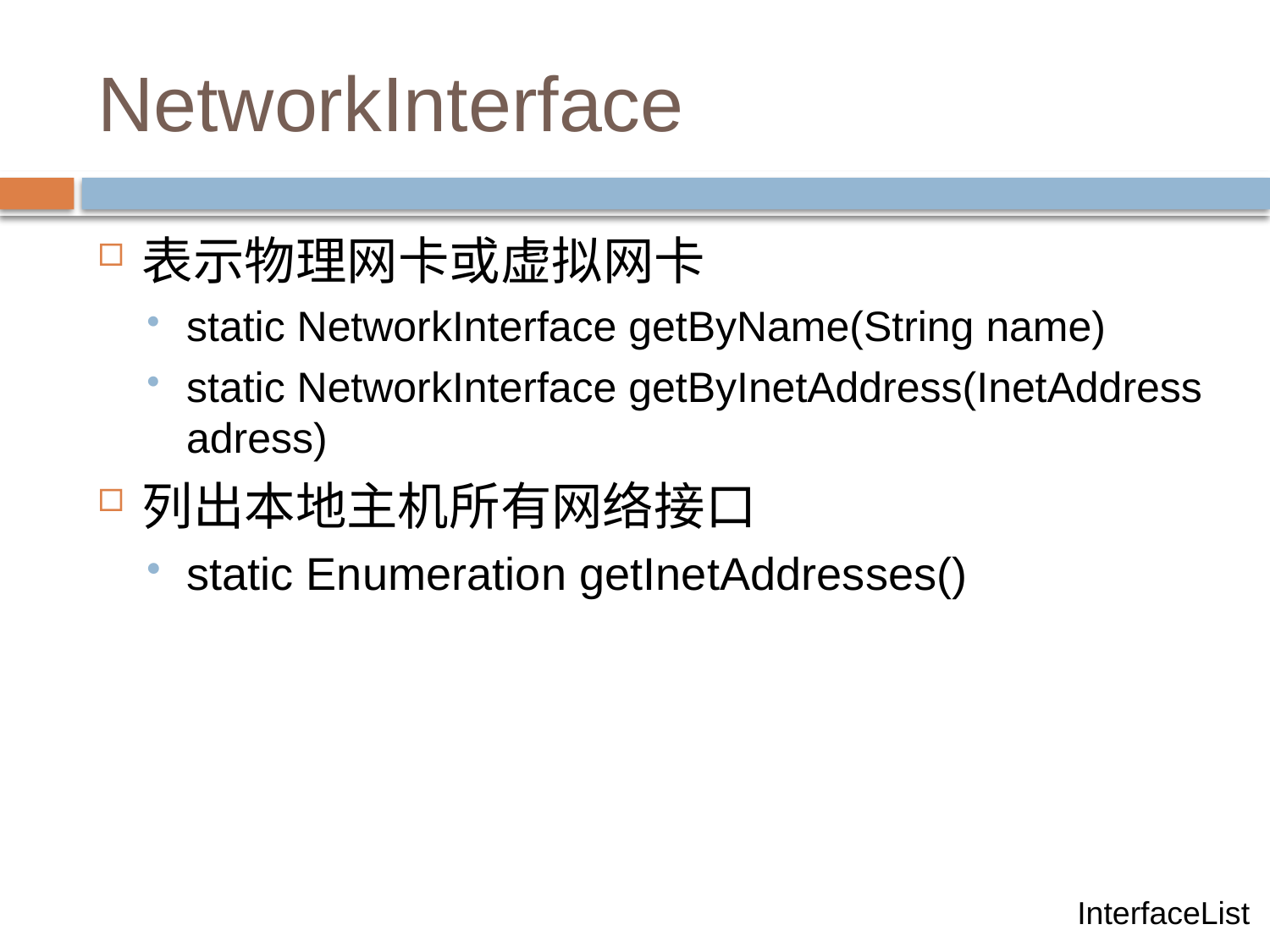

# NetworkInterface
表示物理网卡或虚拟网卡
static NetworkInterface getByName(String name)
static NetworkInterface getByInetAddress(InetAddress adress)
列出本地主机所有网络接口
static Enumeration getInetAddresses()
InterfaceList